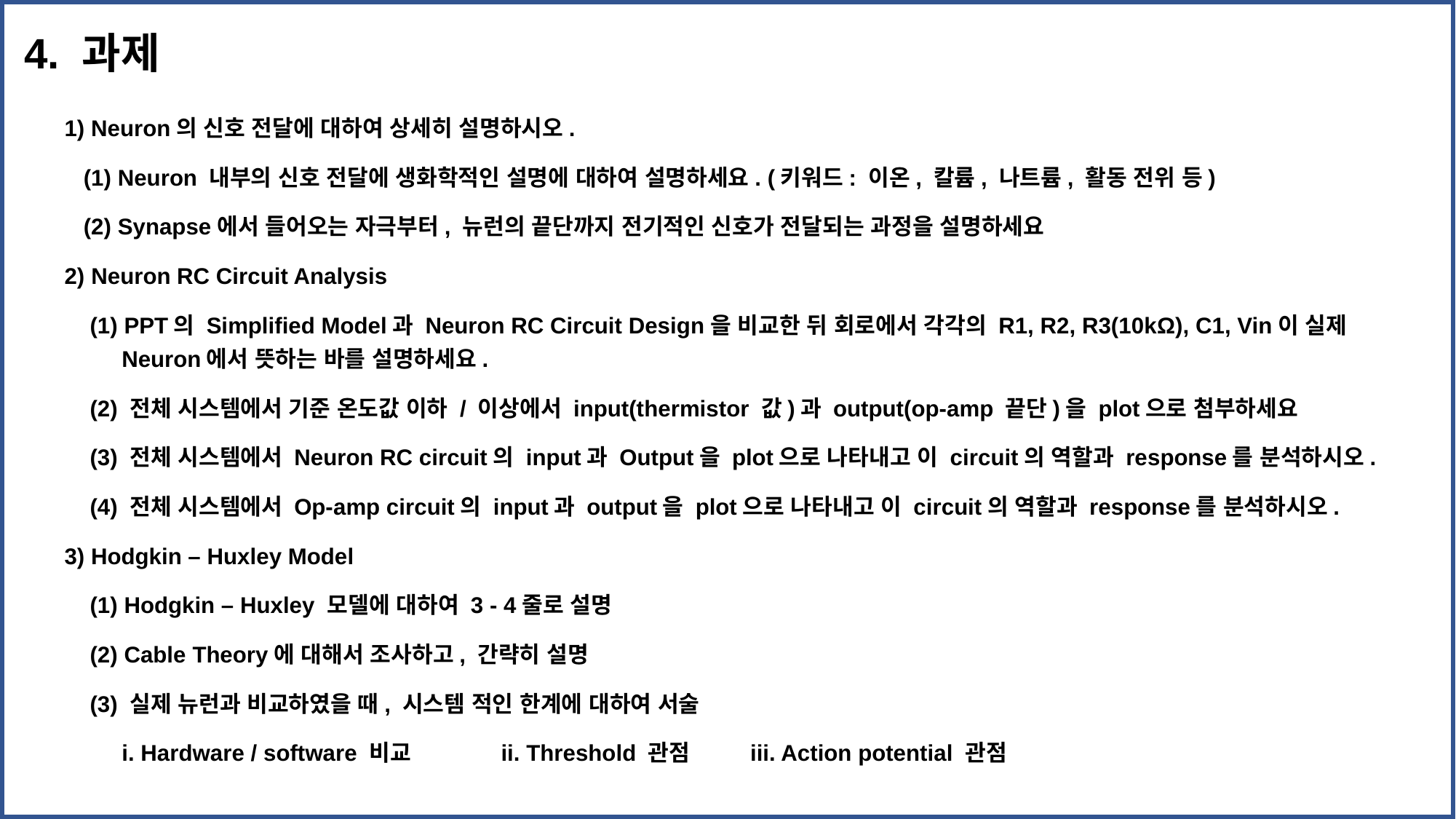

4. 과제
1) Neuron의 신호 전달에 대하여 상세히 설명하시오.
   (1) Neuron 내부의 신호 전달에 생화학적인 설명에 대하여 설명하세요. (키워드: 이온, 칼륨, 나트륨, 활동 전위 등)
   (2) Synapse에서 들어오는 자극부터, 뉴런의 끝단까지 전기적인 신호가 전달되는 과정을 설명하세요
2) Neuron RC Circuit Analysis
    (1) PPT의 Simplified Model과 Neuron RC Circuit Design을 비교한 뒤 회로에서 각각의 R1, R2, R3(10kΩ), C1, Vin이 실제
         Neuron에서 뜻하는 바를 설명하세요.
    (2) 전체 시스템에서 기준 온도값 이하 / 이상에서 input(thermistor 값)과 output(op-amp 끝단)을 plot으로 첨부하세요
    (3) 전체 시스템에서 Neuron RC circuit의 input과 Output을 plot으로 나타내고 이 circuit의 역할과 response를 분석하시오.
    (4) 전체 시스템에서 Op-amp circuit의 input과 output을 plot으로 나타내고 이 circuit의 역할과 response를 분석하시오.
3) Hodgkin – Huxley Model
    (1) Hodgkin – Huxley 모델에 대하여 3 - 4줄로 설명
    (2) Cable Theory에 대해서 조사하고, 간략히 설명
    (3) 실제 뉴런과 비교하였을 때, 시스템 적인 한계에 대하여 서술
         i. Hardware / software 비교 	ii. Threshold 관점	    iii. Action potential 관점